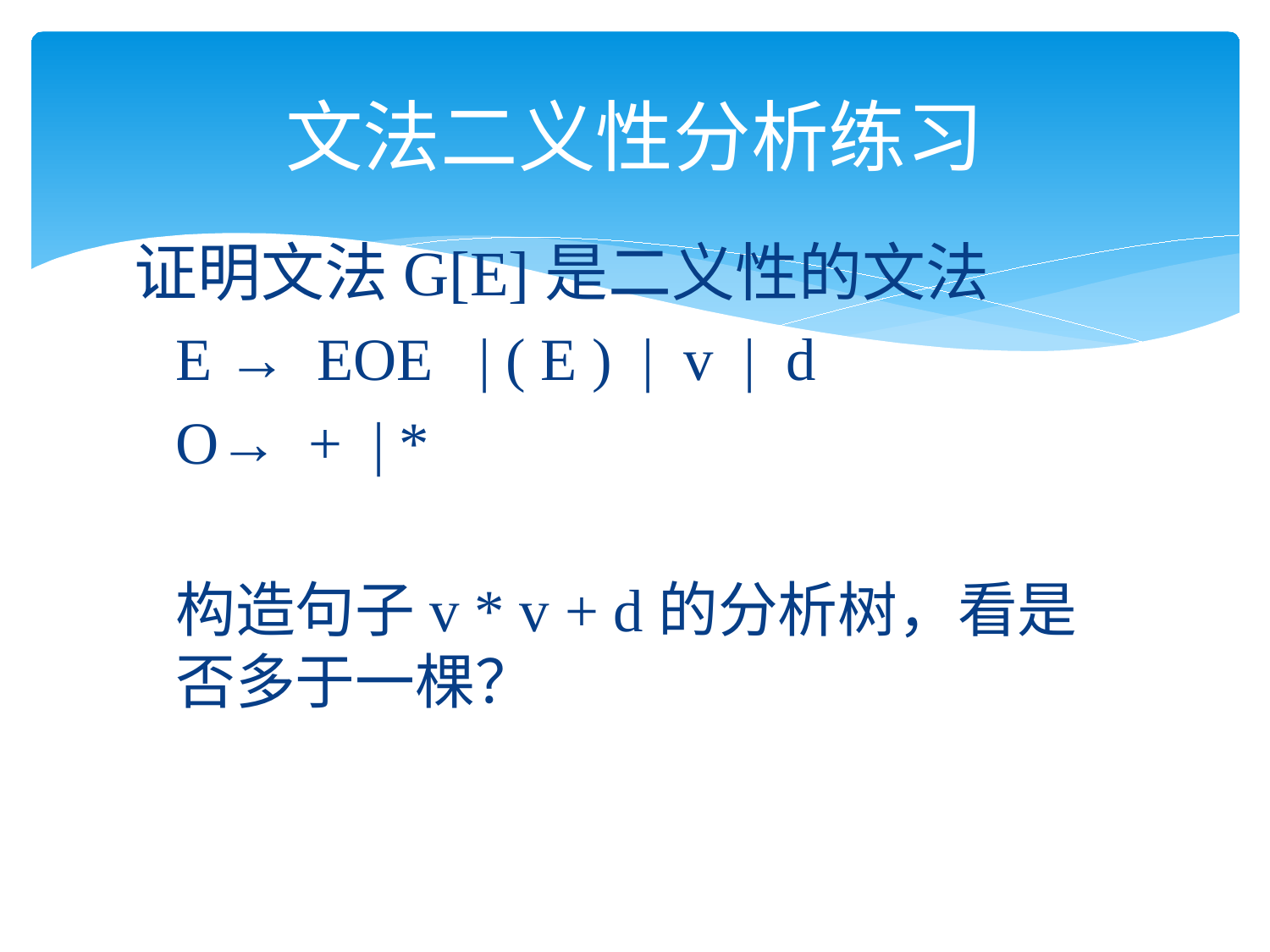

# 文法二义性分析练习
证明文法G[E]是二义性的文法
E →  EOE   | ( E )  |  v  |  d
O→  +  | *

构造句子v * v + d的分析树，看是否多于一棵？